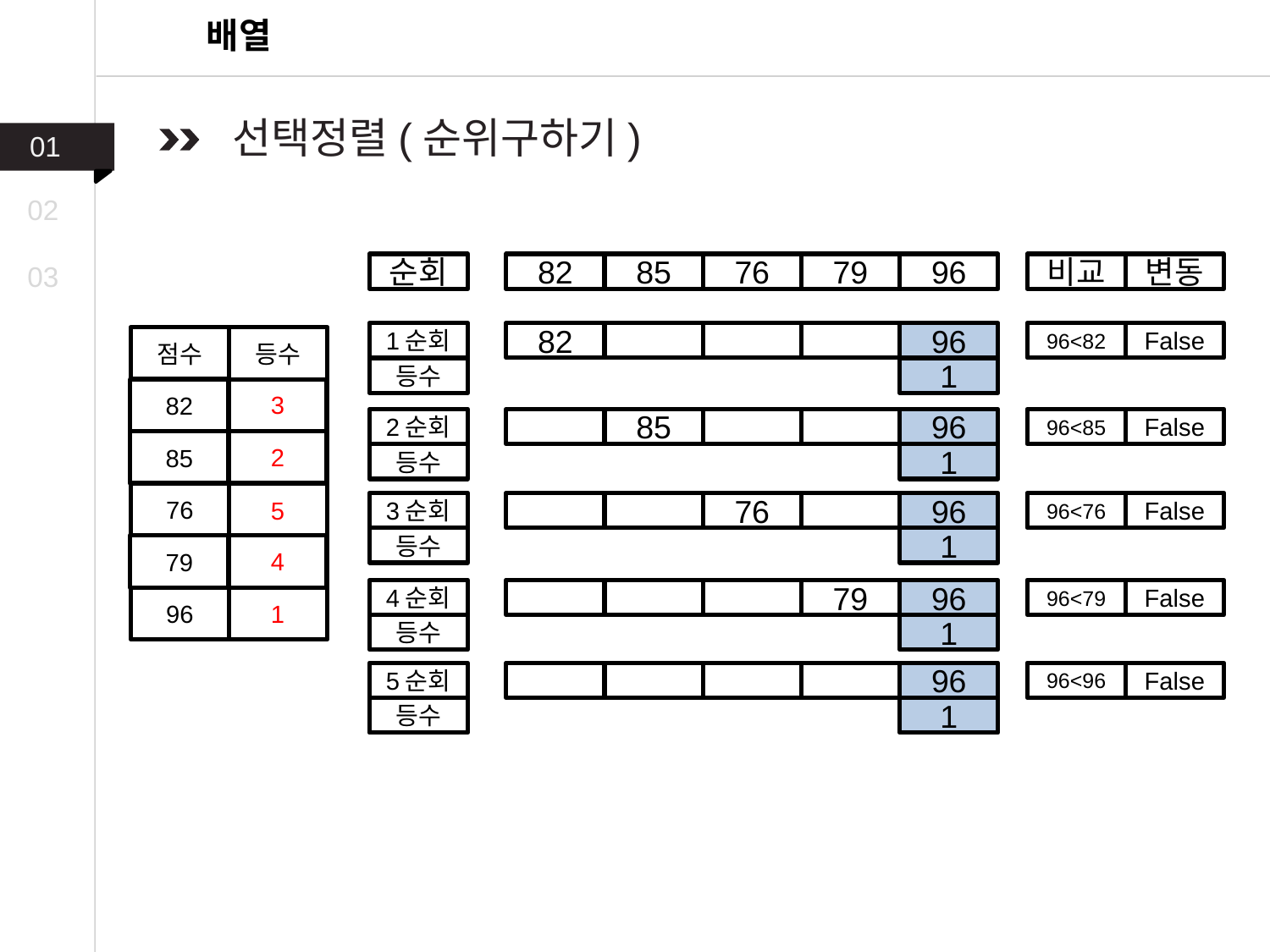

배열
 선택정렬(순위구하기)
01

02
03
순회
82
85
76
79
96
비교
변동
1순회
82

96
96<82
False
점수
등수
등수
1
82

3
2순회

85

96
96<85
False
85

2
등수
1
76

5
3순회

76

96
96<76
False
등수
1
79

4
4순회

79
96
96<79
False
96

1
등수
1
5순회

96
96<96
False
등수
1